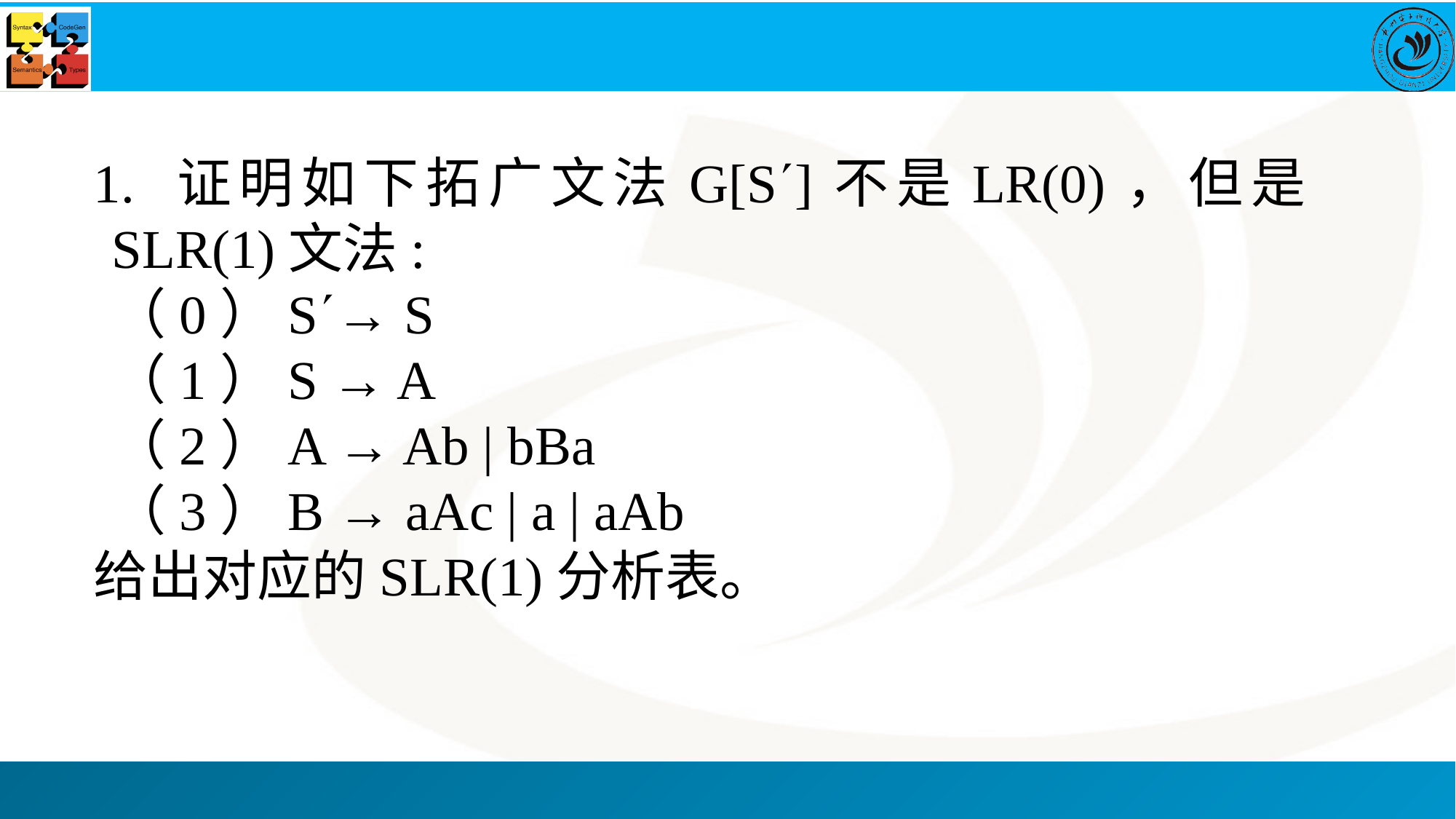

1. 证明如下拓广文法G[S′]不是LR(0)，但是SLR(1)文法:
	（0）S′→ S
	（1）S → A
	（2）A → Ab | bBa
	（3）B → aAc | a | aAb
给出对应的SLR(1)分析表。